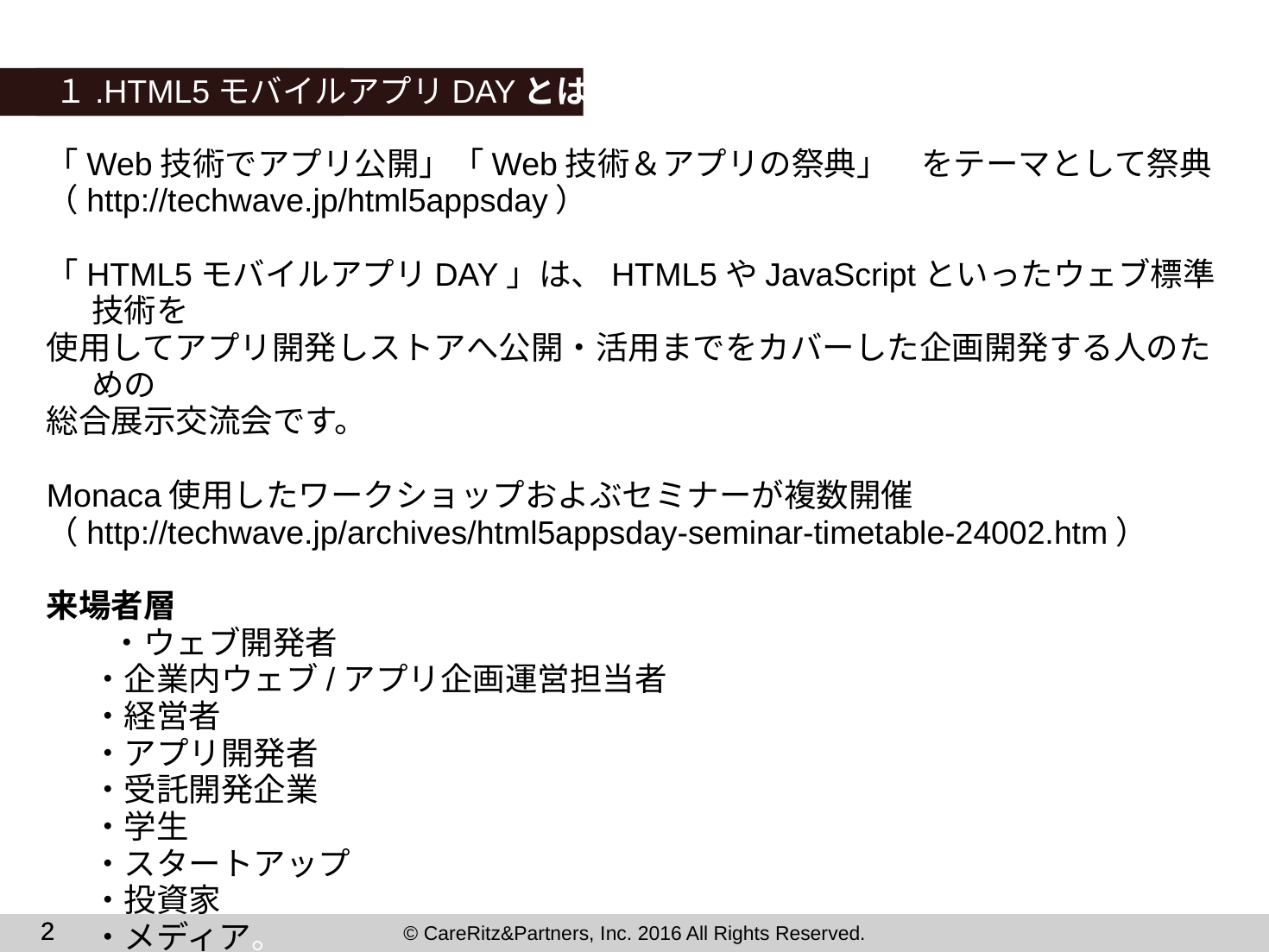

１.HTML5モバイルアプリDAYとは?
「Web技術でアプリ公開」「Web技術＆アプリの祭典」　をテーマとして祭典
（http://techwave.jp/html5appsday）

「HTML5モバイルアプリDAY」は、HTML5やJavaScriptといったウェブ標準技術を
使用してアプリ開発しストアへ公開・活用までをカバーした企画開発する人のための
総合展示交流会です。

Monaca使用したワークショップおよぶセミナーが複数開催
（http://techwave.jp/archives/html5appsday-seminar-timetable-24002.htm）k
開発し
来場者層
　　・ウェブ開発者
・企業内ウェブ/アプリ企画運営担当者
・経営者
・アプリ開発者
・受託開発企業
・学生
・スタートアップ
・投資家
・メディア。

2
2